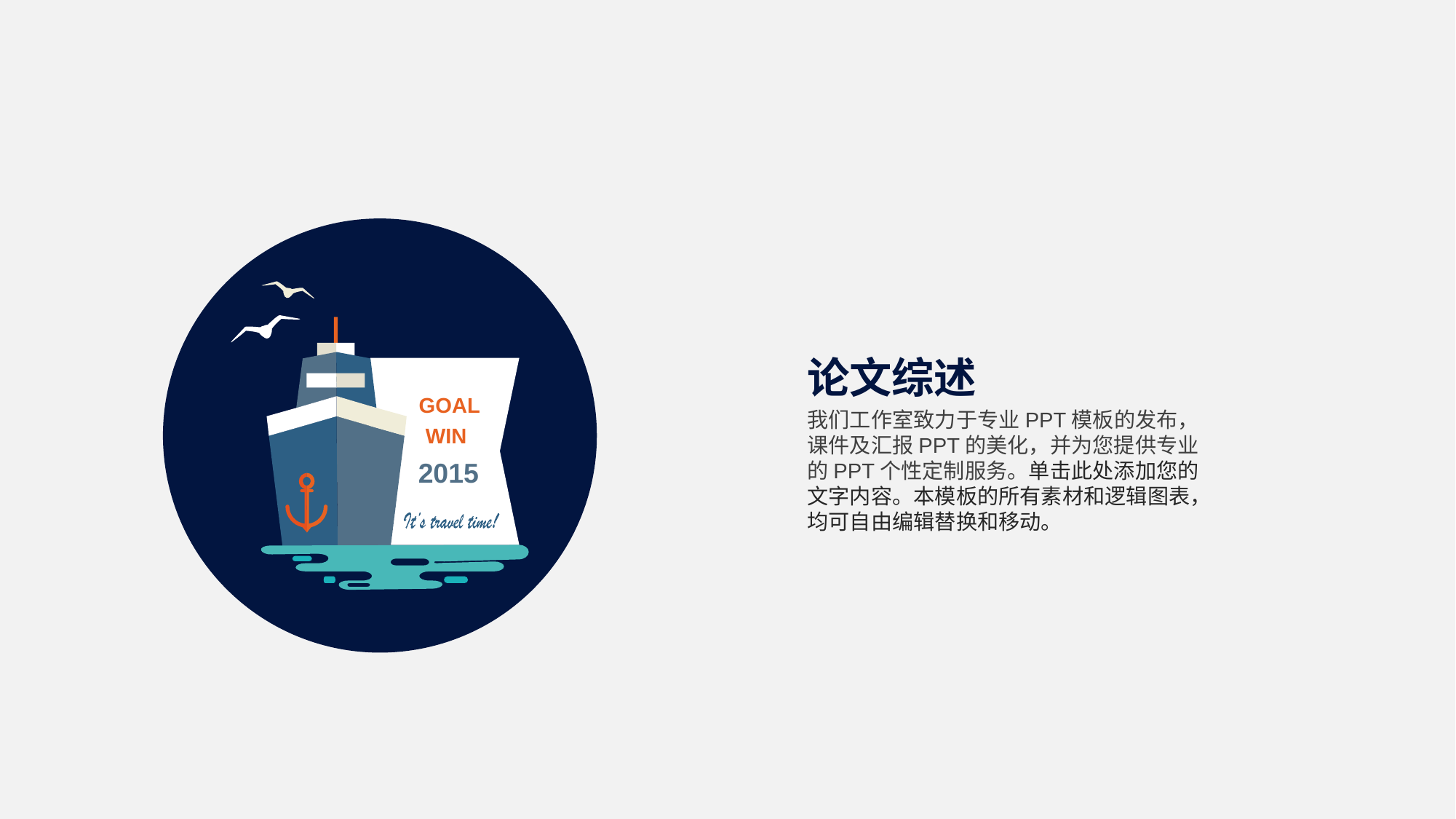

GOAL

WIN
2015

论文综述
我们工作室致力于专业PPT模板的发布，课件及汇报PPT的美化，并为您提供专业的PPT个性定制服务。单击此处添加您的文字内容。本模板的所有素材和逻辑图表，均可自由编辑替换和移动。